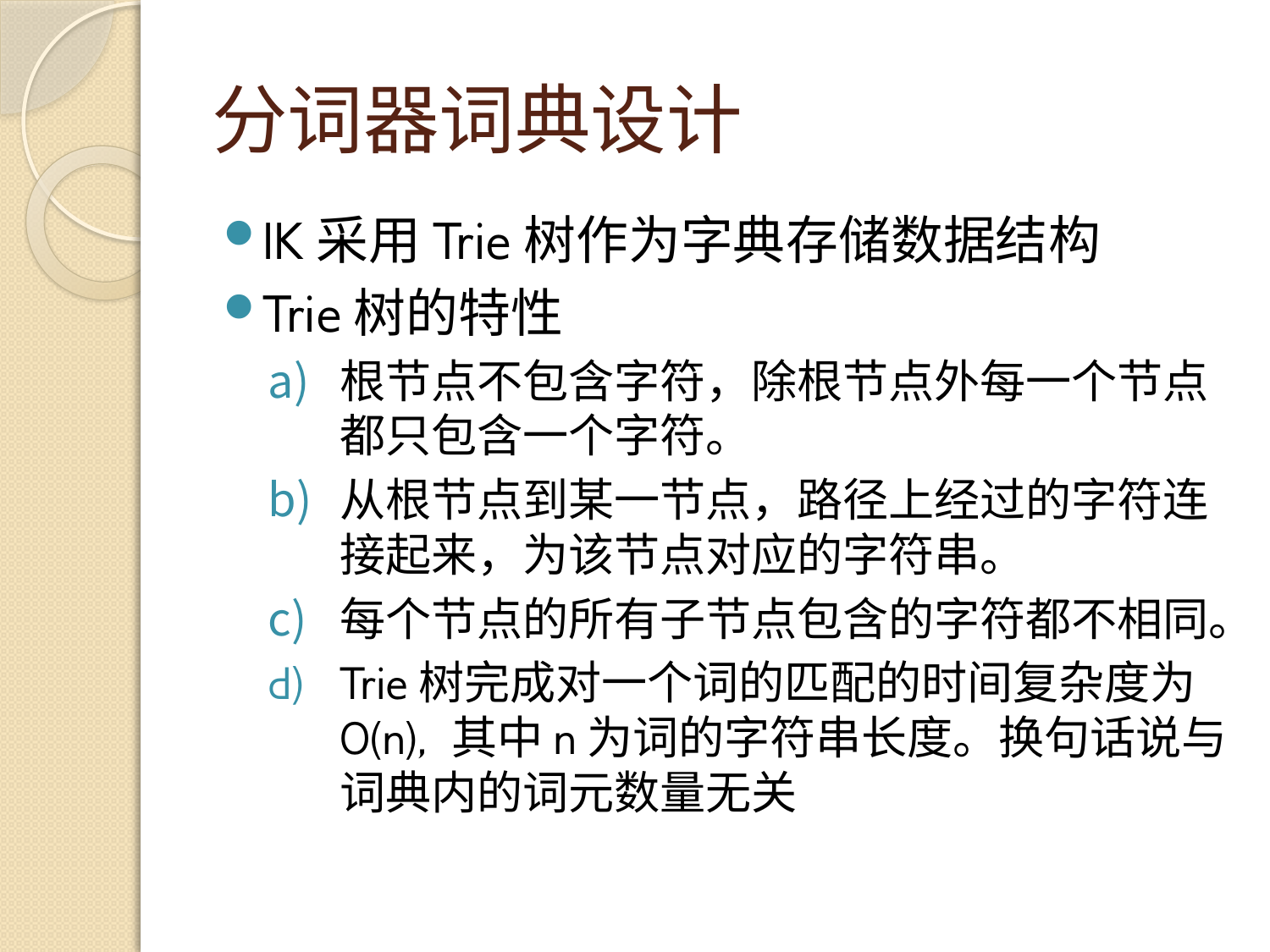

# 分词器词典设计
IK采用Trie树作为字典存储数据结构
Trie树的特性
根节点不包含字符，除根节点外每一个节点都只包含一个字符。
从根节点到某一节点，路径上经过的字符连接起来，为该节点对应的字符串。
每个节点的所有子节点包含的字符都不相同。
Trie树完成对一个词的匹配的时间复杂度为O(n), 其中n为词的字符串长度。换句话说与词典内的词元数量无关